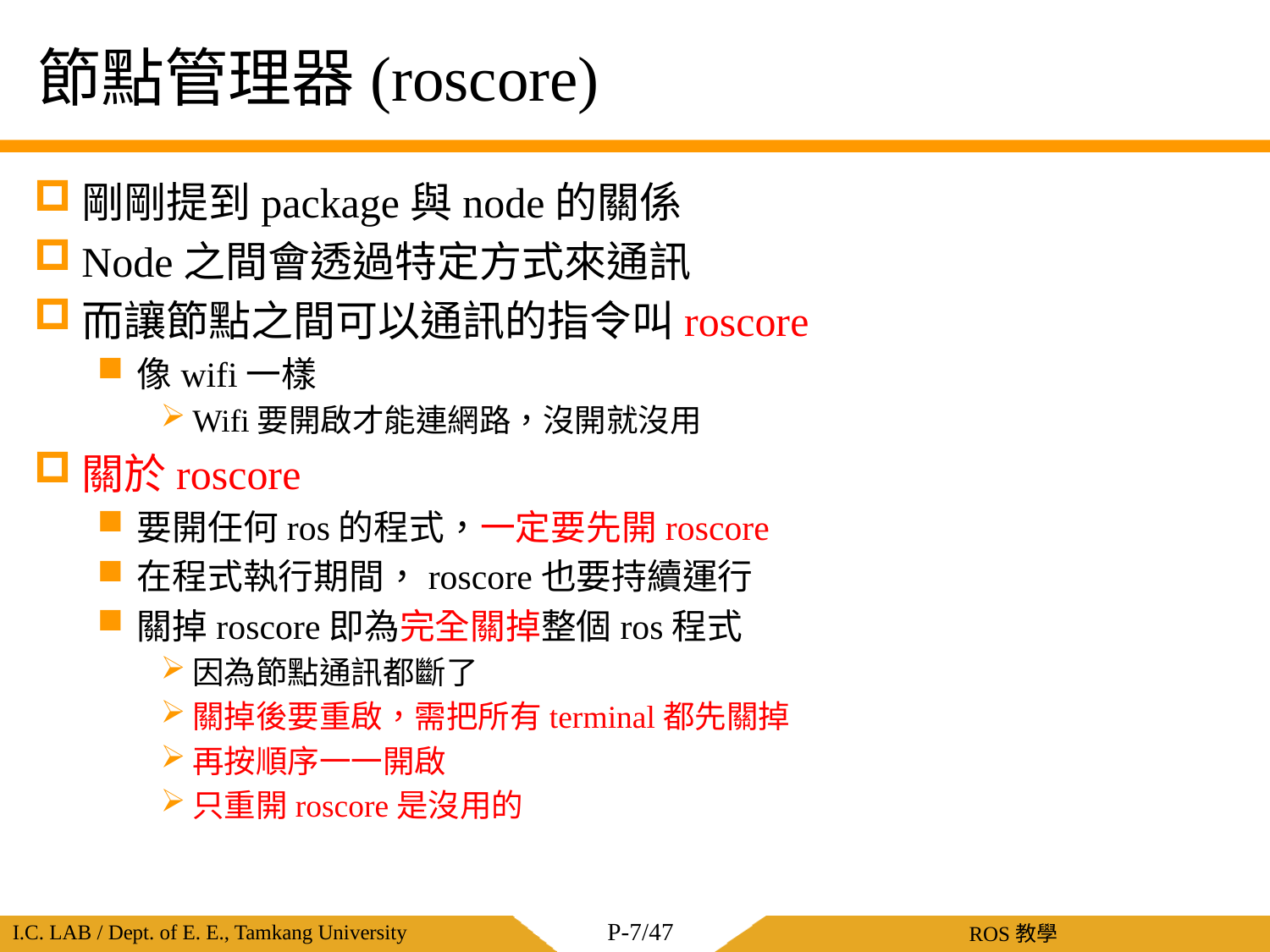

# 節點管理器(roscore)
剛剛提到package與node的關係
Node之間會透過特定方式來通訊
而讓節點之間可以通訊的指令叫roscore
像wifi一樣
Wifi要開啟才能連網路，沒開就沒用
關於roscore
要開任何ros的程式，一定要先開roscore
在程式執行期間，roscore也要持續運行
關掉roscore即為完全關掉整個ros程式
因為節點通訊都斷了
關掉後要重啟，需把所有terminal都先關掉
再按順序一一開啟
只重開roscore是沒用的